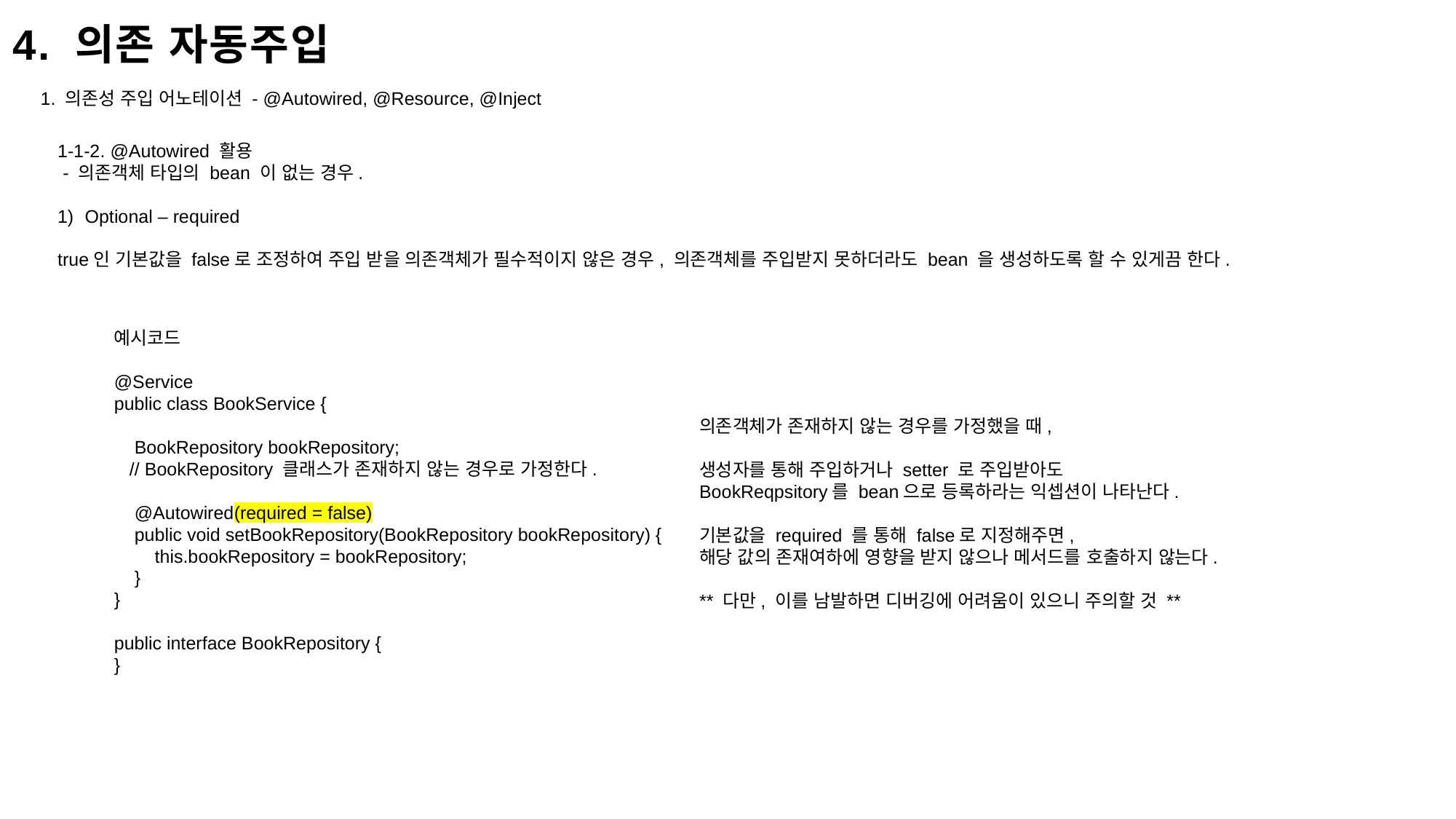

4. 의존 자동주입
1. 의존성 주입 어노테이션 - @Autowired, @Resource, @Inject
1-1-2. @Autowired 활용
 - 의존객체 타입의 bean 이 없는 경우.

Optional – required

true인 기본값을 false로 조정하여 주입 받을 의존객체가 필수적이지 않은 경우, 의존객체를 주입받지 못하더라도 bean 을 생성하도록 할 수 있게끔 한다.
예시코드

@Service
public class BookService {

    BookRepository bookRepository;
   // BookRepository 클래스가 존재하지 않는 경우로 가정한다.

    @Autowired(required = false)
    public void setBookRepository(BookRepository bookRepository) {
        this.bookRepository = bookRepository;
    }
}

public interface BookRepository {
}
의존객체가 존재하지 않는 경우를 가정했을 때,

생성자를 통해 주입하거나 setter 로 주입받아도
BookReqpsitory를 bean으로 등록하라는 익셉션이 나타난다.

기본값을 required 를 통해 false로 지정해주면,
해당 값의 존재여하에 영향을 받지 않으나 메서드를 호출하지 않는다.

** 다만, 이를 남발하면 디버깅에 어려움이 있으니 주의할 것 **